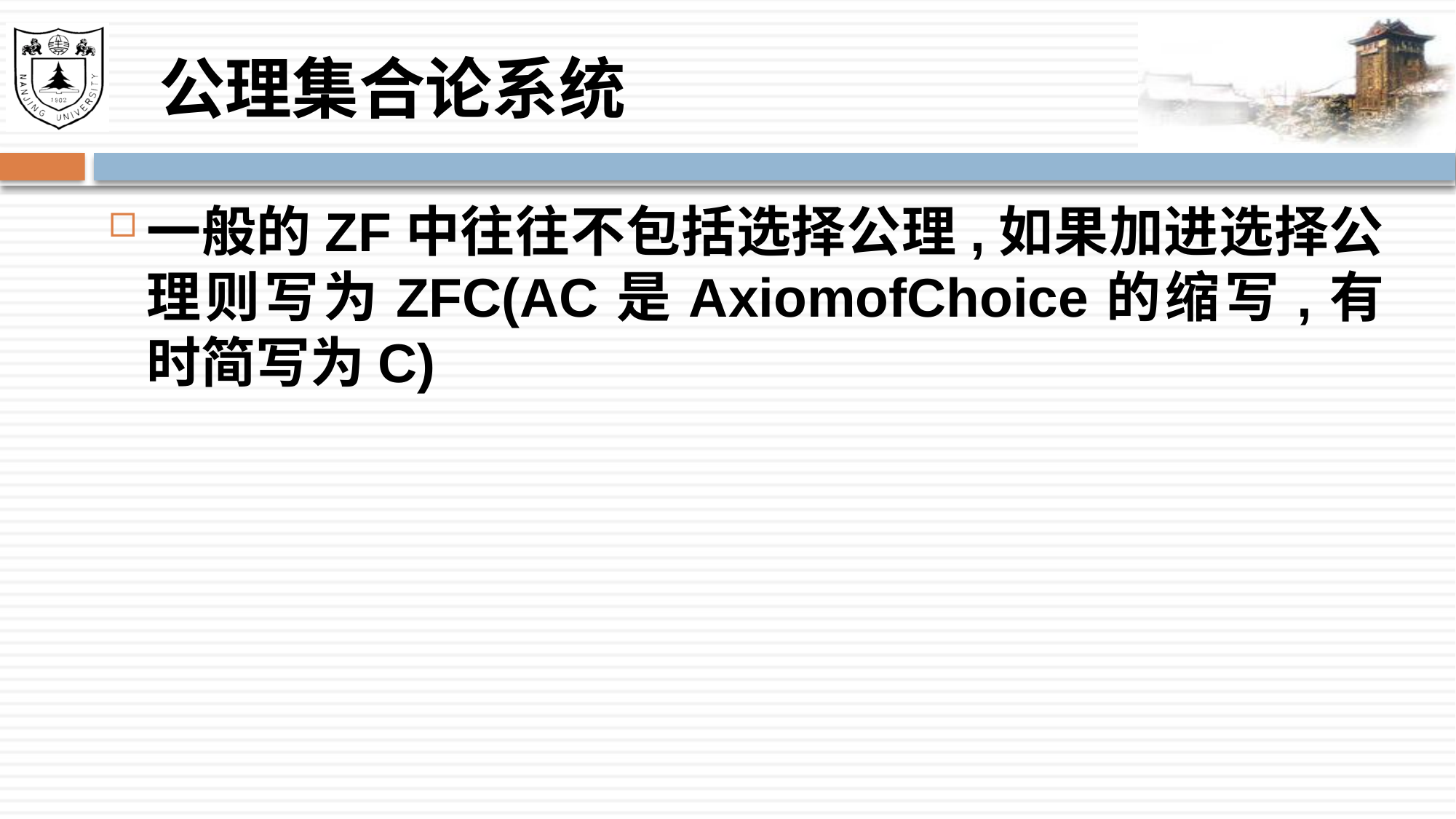

# 公理集合论系统
一般的ZF中往往不包括选择公理,如果加进选择公理则写为ZFC(AC是AxiomofChoice的缩写,有时简写为C)